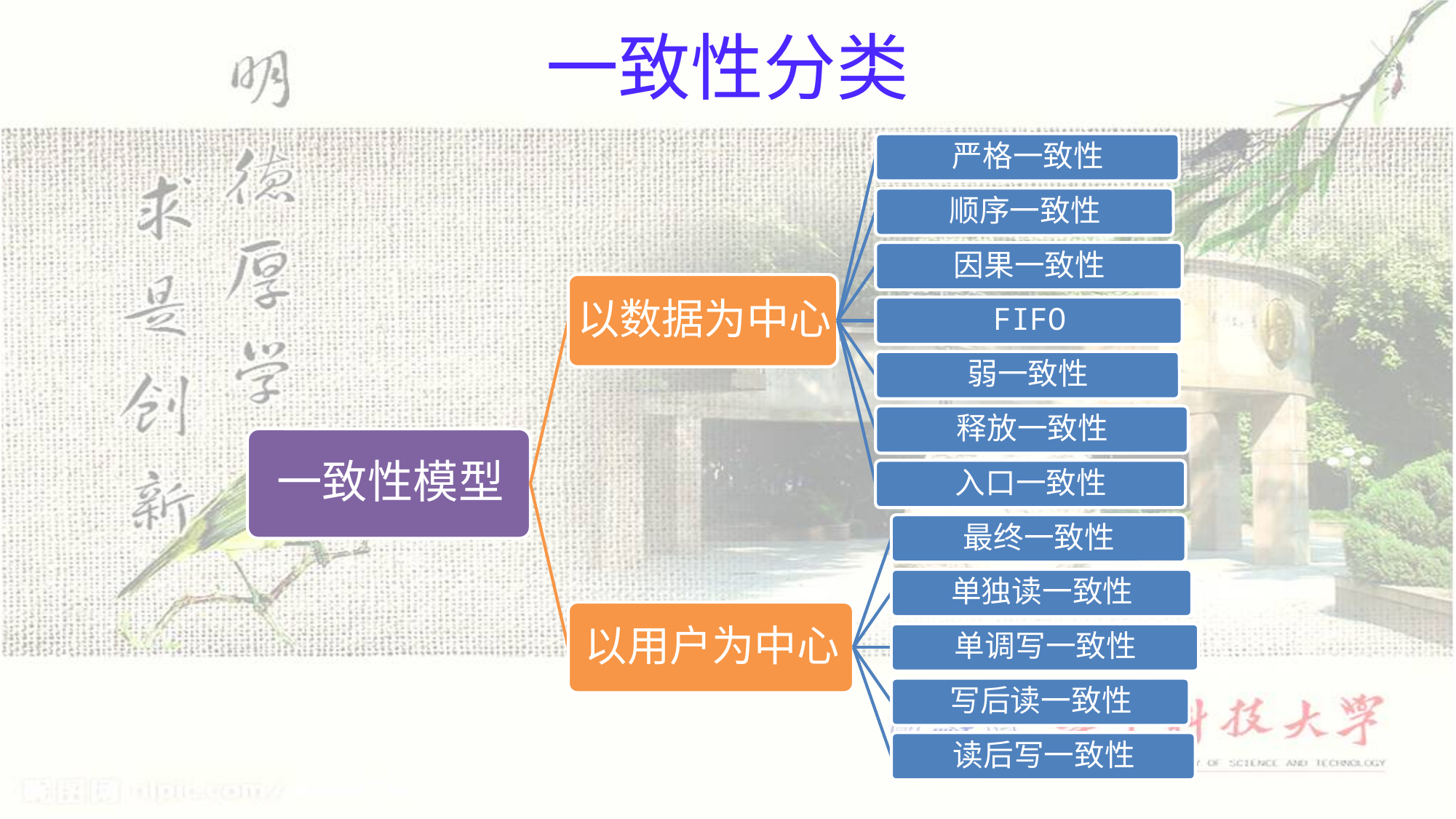

# 一致性分类
一致性模型

以数据为中心

严格一致性

顺序一致性

因果一致性

FIFO

弱一致性

释放一致性

入口一致性

以用户为中心

最终一致性

单独读一致性

单调写一致性

写后读一致性

读后写一致性